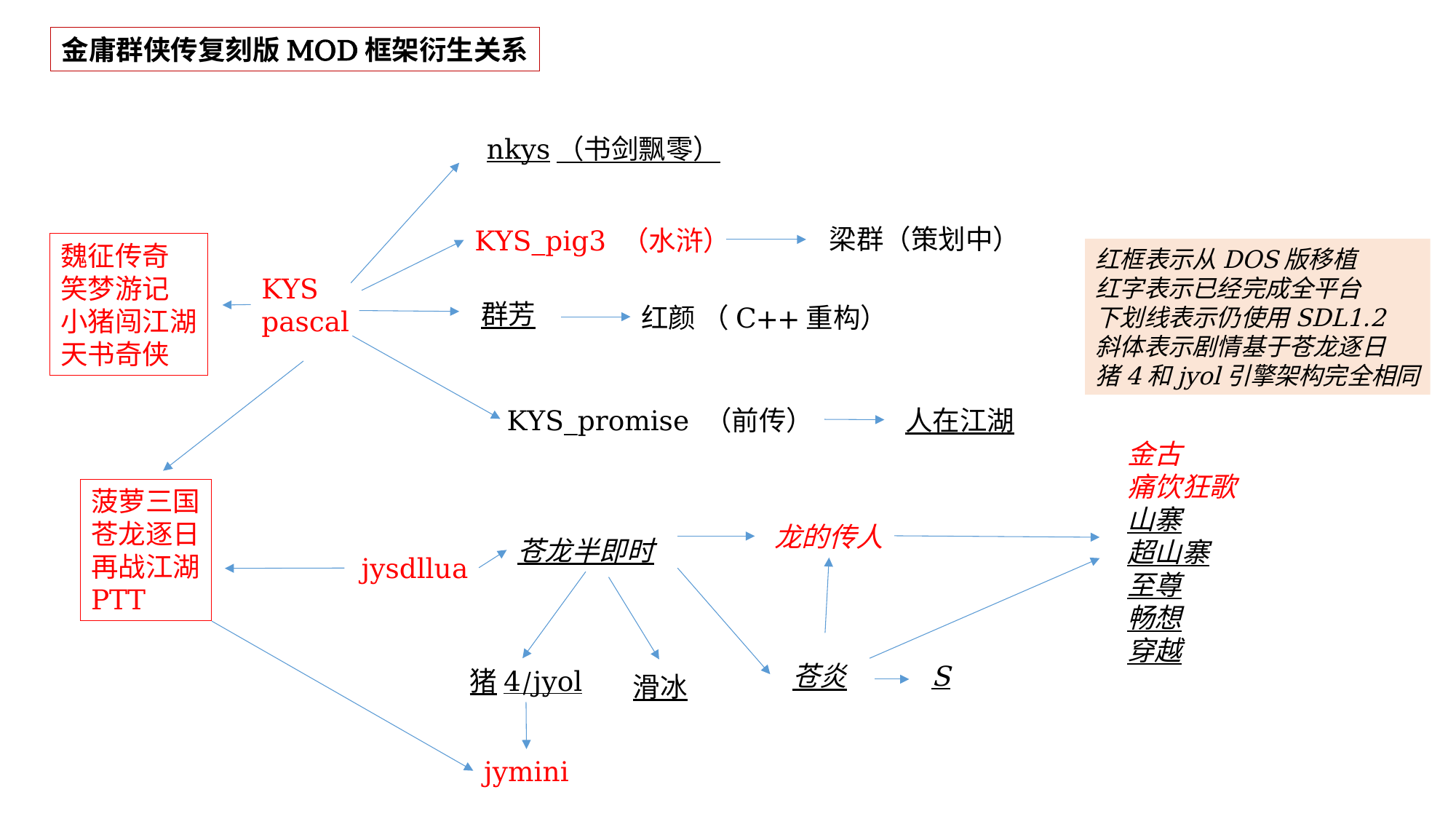

金庸群侠传复刻版MOD框架衍生关系
nkys（书剑飘零）
梁群（策划中）
KYS_pig3 （水浒）
魏征传奇
笑梦游记
小猪闯江湖
天书奇侠
红框表示从DOS版移植
红字表示已经完成全平台
下划线表示仍使用SDL1.2
斜体表示剧情基于苍龙逐日
猪4和jyol引擎架构完全相同
KYS
pascal
群芳
红颜 （C++重构）
KYS_promise （前传）
人在江湖
金古
痛饮狂歌
山寨
超山寨
至尊
畅想
穿越
菠萝三国
苍龙逐日
再战江湖
PTT
龙的传人
苍龙半即时
jysdllua
S
苍炎
猪4/jyol
滑冰
jymini